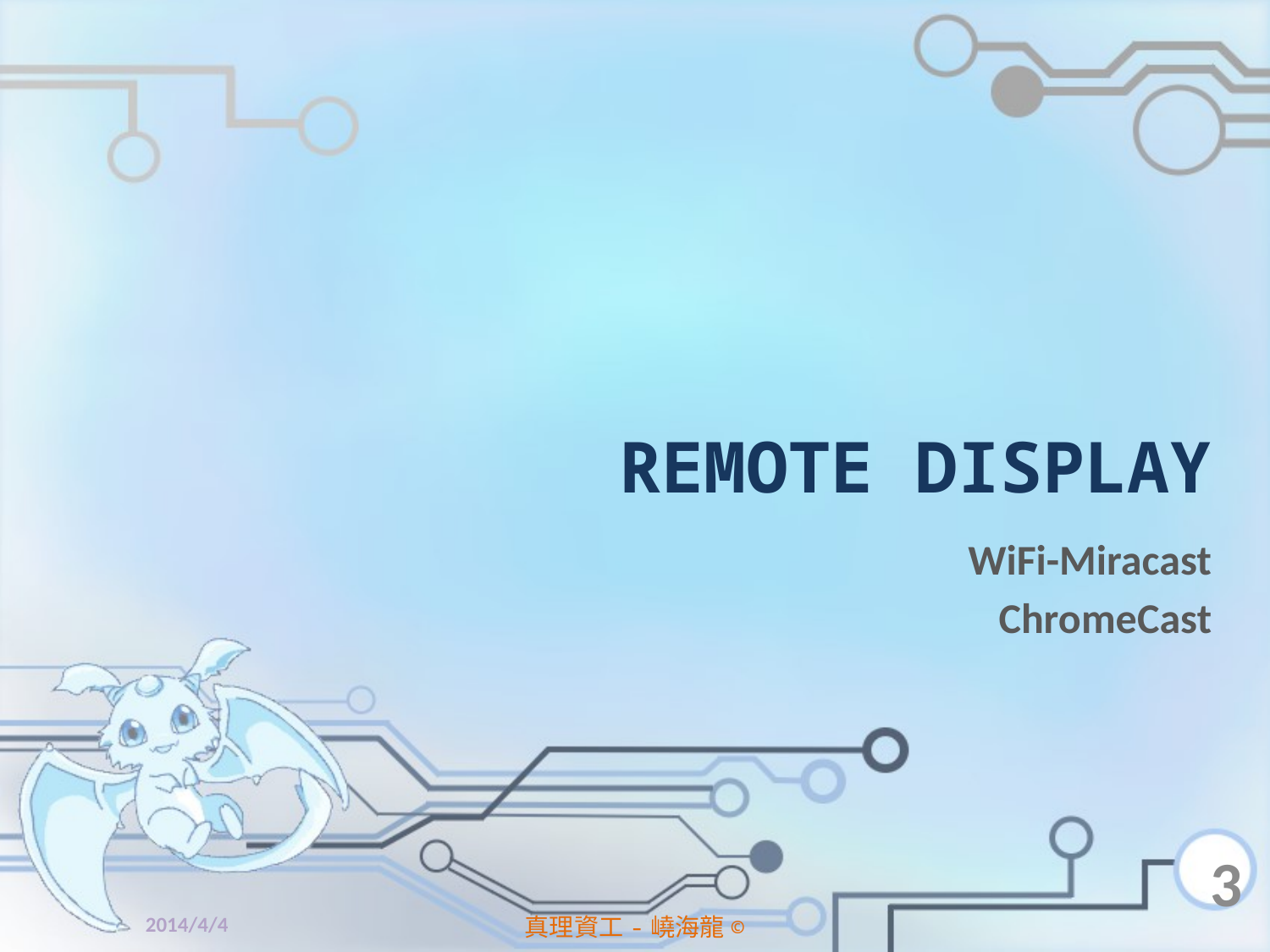

# Remote Display
WiFi-Miracast
ChromeCast
3
2014/4/4
真理資工-嶢海龍©